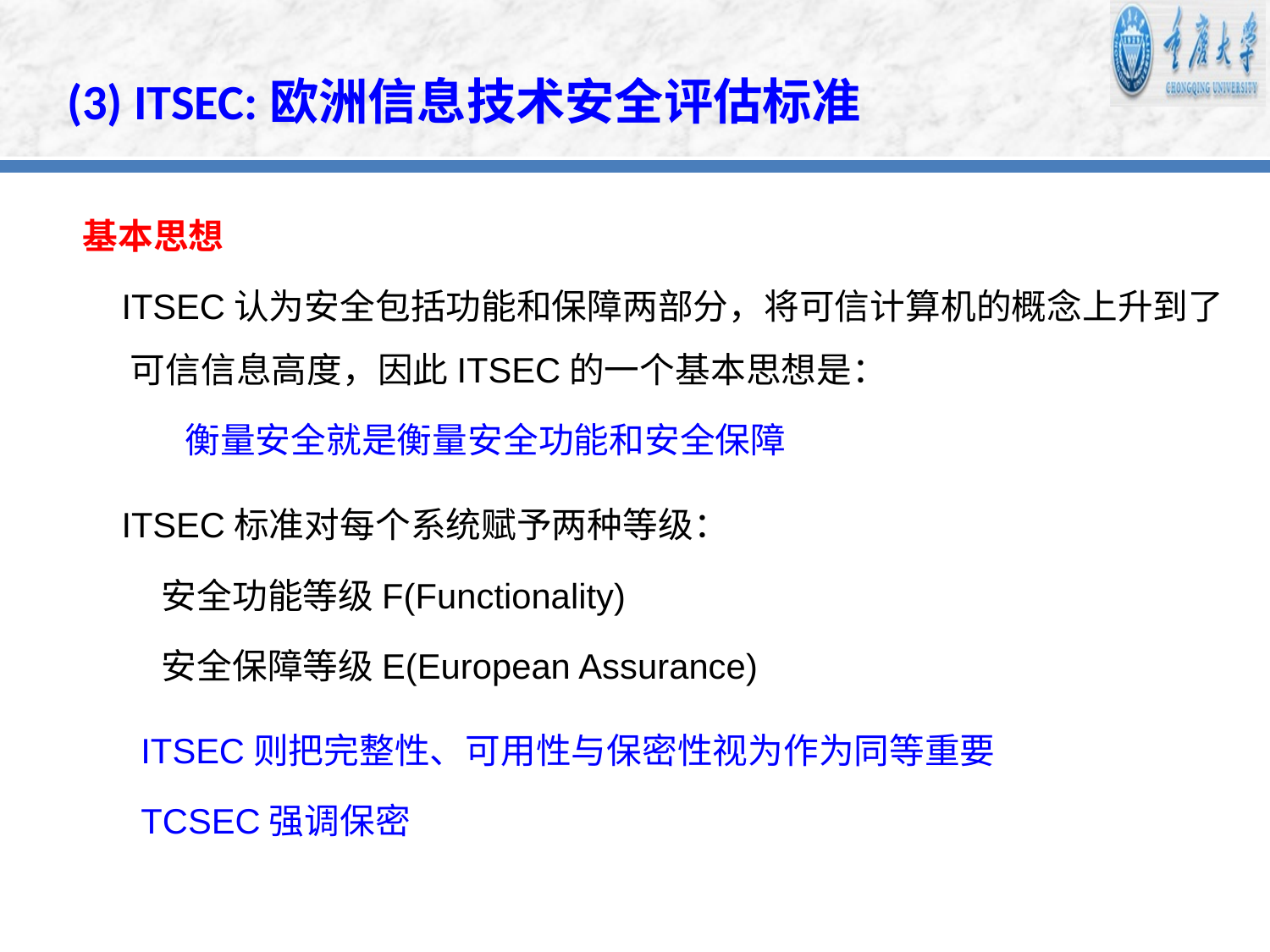

(3) ITSEC:欧洲信息技术安全评估标准
基本思想
    ITSEC认为安全包括功能和保障两部分，将可信计算机的概念上升到了可信信息高度，因此ITSEC的一个基本思想是：
            衡量安全就是衡量安全功能和安全保障
    ITSEC标准对每个系统赋予两种等级：
         安全功能等级F(Functionality)
         安全保障等级E(European Assurance)
      ITSEC则把完整性、可用性与保密性视为作为同等重要
      TCSEC强调保密